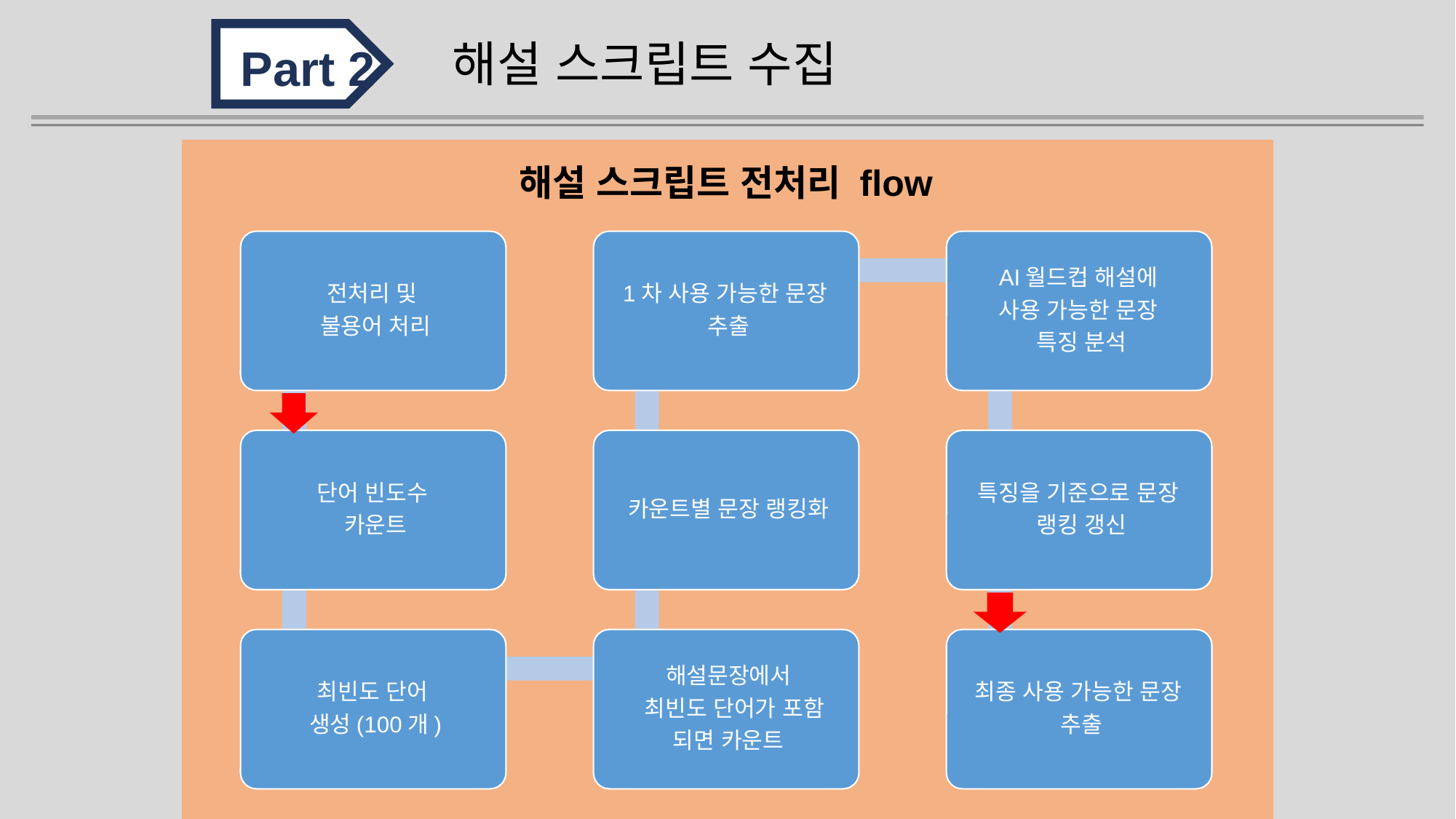

Part 2
해설 스크립트 수집

해설 스크립트 전처리 flow
전처리 및
불용어 처리
단어 빈도수
카운트
최빈도 단어
생성(100개)
해설문장에서
 최빈도 단어가 포함
되면 카운트
카운트별 문장 랭킹화
1차 사용 가능한 문장
추출
AI월드컵 해설에
사용 가능한 문장
특징 분석
특징을 기준으로 문장
랭킹 갱신
최종 사용 가능한 문장
추출